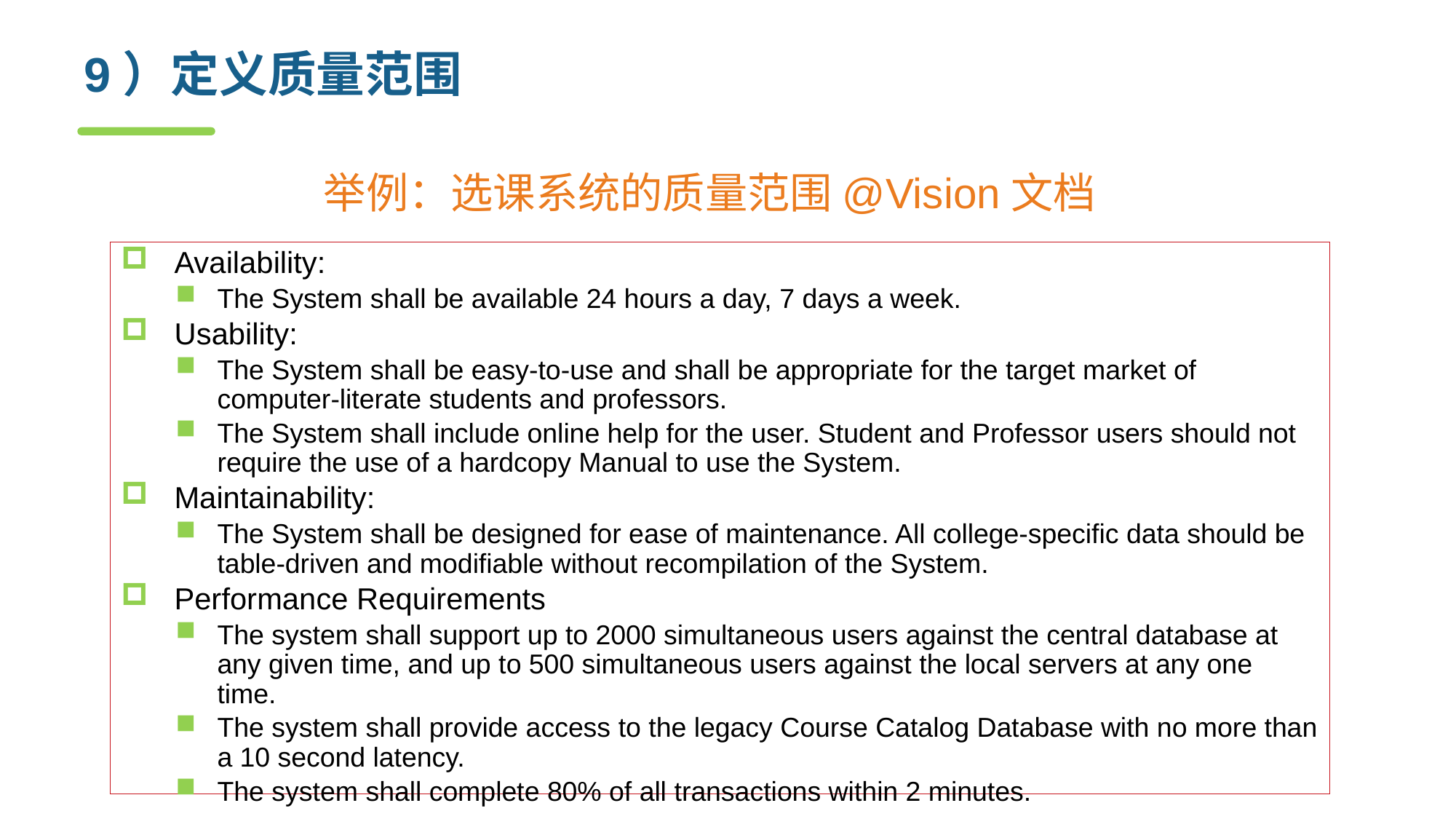

# 9）定义质量范围
举例：选课系统的质量范围@Vision文档
Availability:
The System shall be available 24 hours a day, 7 days a week.
Usability:
The System shall be easy-to-use and shall be appropriate for the target market of computer-literate students and professors.
The System shall include online help for the user. Student and Professor users should not require the use of a hardcopy Manual to use the System.
Maintainability:
The System shall be designed for ease of maintenance. All college-specific data should be table-driven and modifiable without recompilation of the System.
Performance Requirements
The system shall support up to 2000 simultaneous users against the central database at any given time, and up to 500 simultaneous users against the local servers at any one time.
The system shall provide access to the legacy Course Catalog Database with no more than a 10 second latency.
The system shall complete 80% of all transactions within 2 minutes.
45